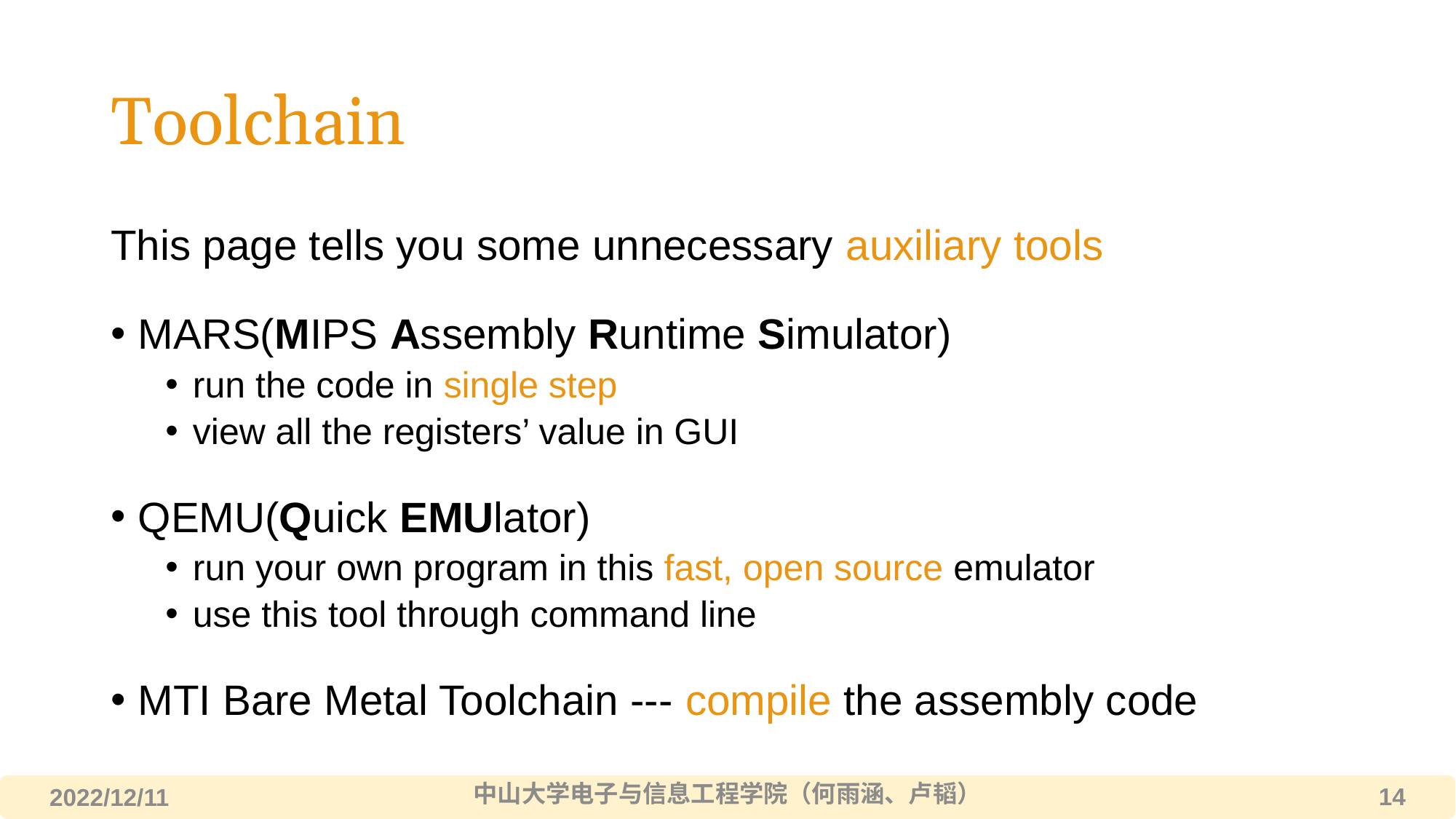

# Toolchain
This page tells you some unnecessary auxiliary tools

MARS(MIPS Assembly Runtime Simulator)
run the code in single step
view all the registers’ value in GUI

QEMU(Quick EMUlator)
run your own program in this fast, open source emulator
use this tool through command line

MTI Bare Metal Toolchain --- compile the assembly code
中山大学电子与信息工程学院（何雨涵、卢韬）
14
2022/12/11